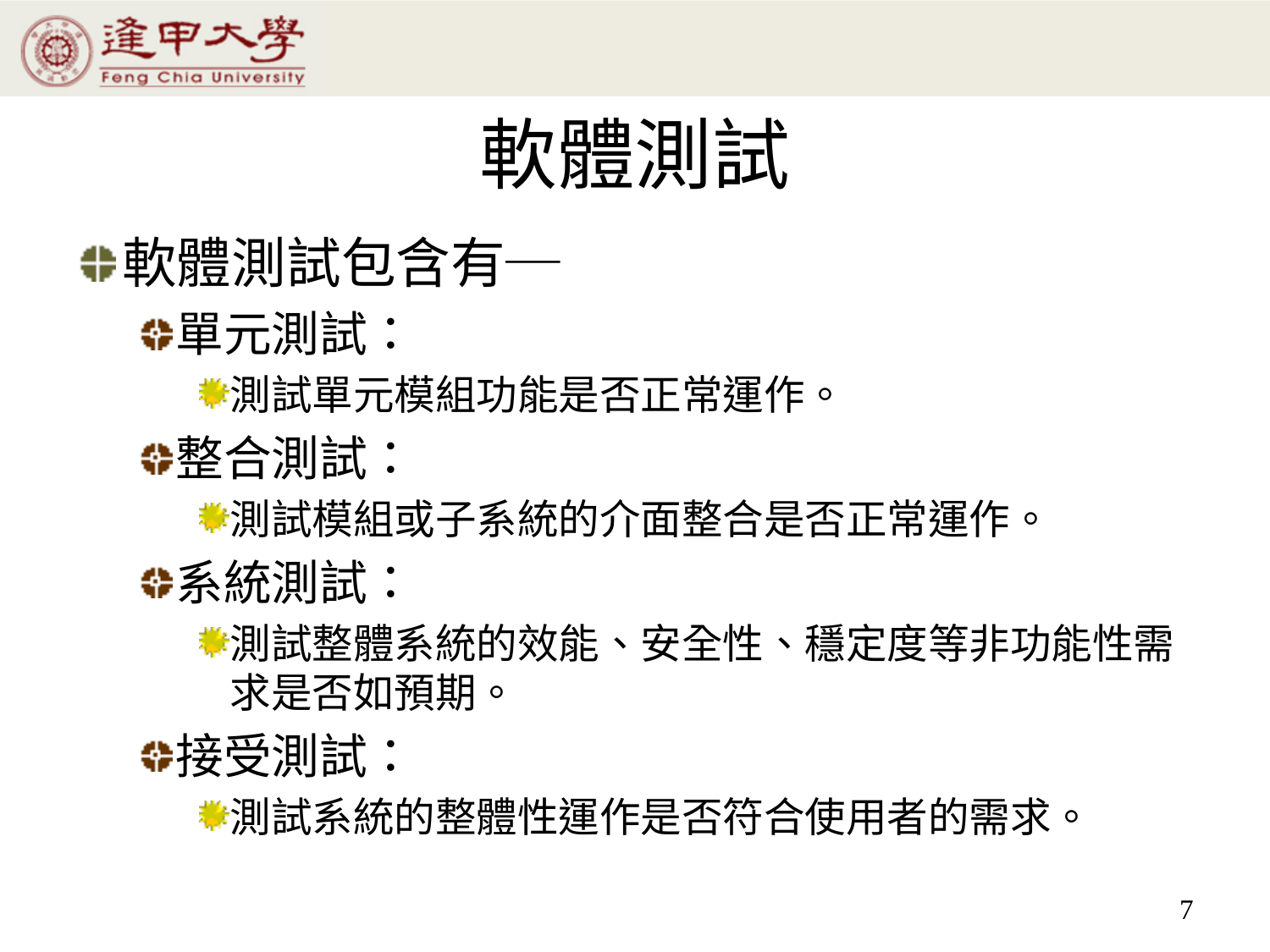

# 軟體測試
軟體測試包含有─
單元測試：
測試單元模組功能是否正常運作。
整合測試：
測試模組或子系統的介面整合是否正常運作。
系統測試：
測試整體系統的效能、安全性、穩定度等非功能性需求是否如預期。
接受測試：
測試系統的整體性運作是否符合使用者的需求。
7